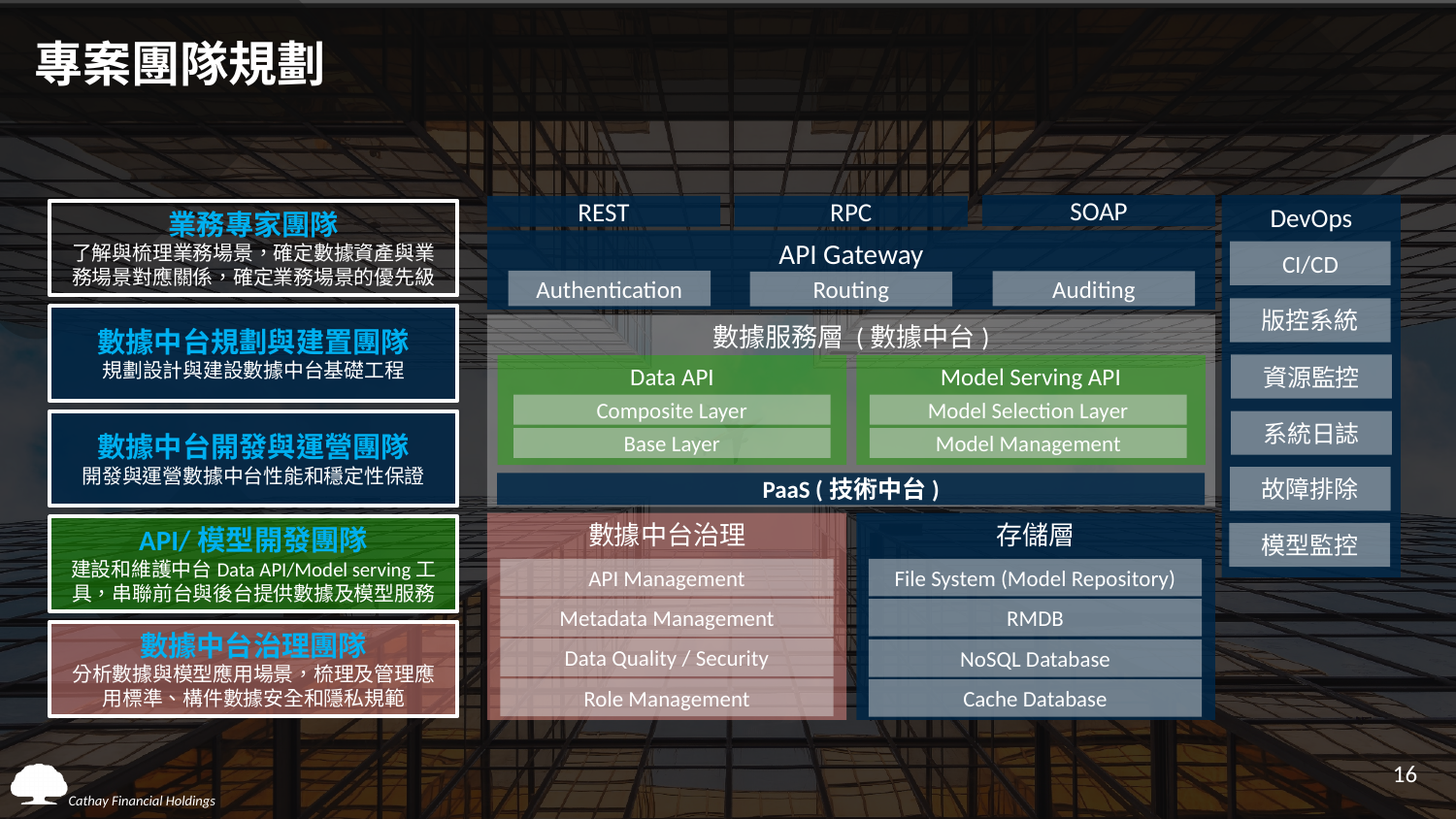

專案團隊規劃

SOAP
DevOps
REST
RPC
業務專家團隊
了解與梳理業務場景，確定數據資產與業務場景對應關係，確定業務場景的優先級
API Gateway
CI/CD
Authentication
Auditing
Routing
版控系統
數據中台規劃與建置團隊
規劃設計與建設數據中台基礎工程
數據服務層 (數據中台)
資源監控
Data API
Model Serving API
Composite Layer
Model Selection Layer
系統日誌
數據中台開發與運營團隊
開發與運營數據中台性能和穩定性保證
Model Management
Base Layer
故障排除
PaaS (技術中台)
數據中台治理
存儲層
API/模型開發團隊
建設和維護中台Data API/Model serving工具，串聯前台與後台提供數據及模型服務
模型監控
API Management
File System (Model Repository)
RMDB
Metadata Management
數據中台治理團隊
分析數據與模型應用場景，梳理及管理應用標準、構件數據安全和隱私規範
Data Quality / Security
NoSQL Database
Role Management
Cache Database
16